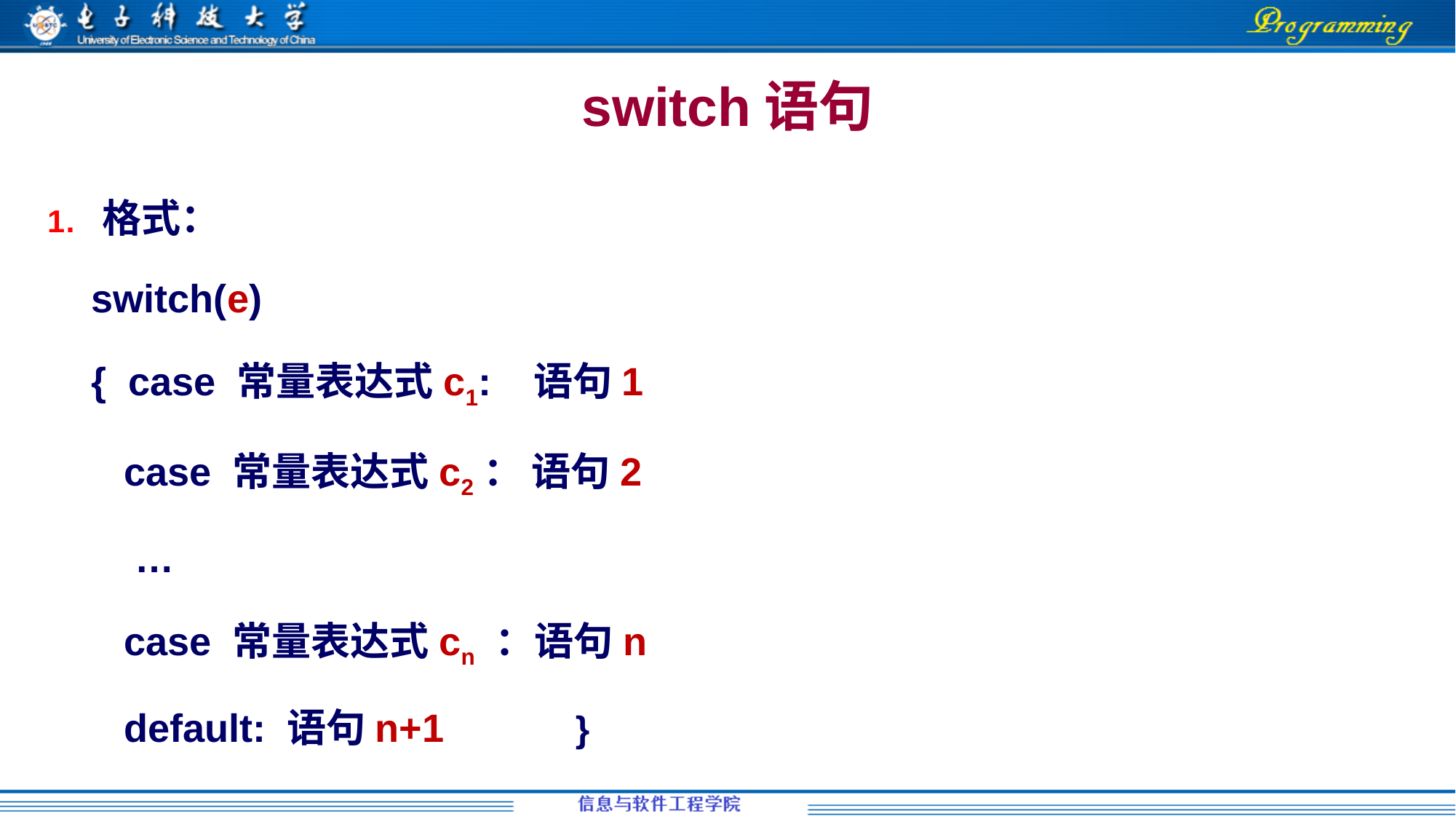

# switch语句
格式：
switch(e)
{  case 常量表达式c1:   语句1
   case 常量表达式c2： 语句2
    …
   case 常量表达式cn ：语句n
   default: 语句n+1            }